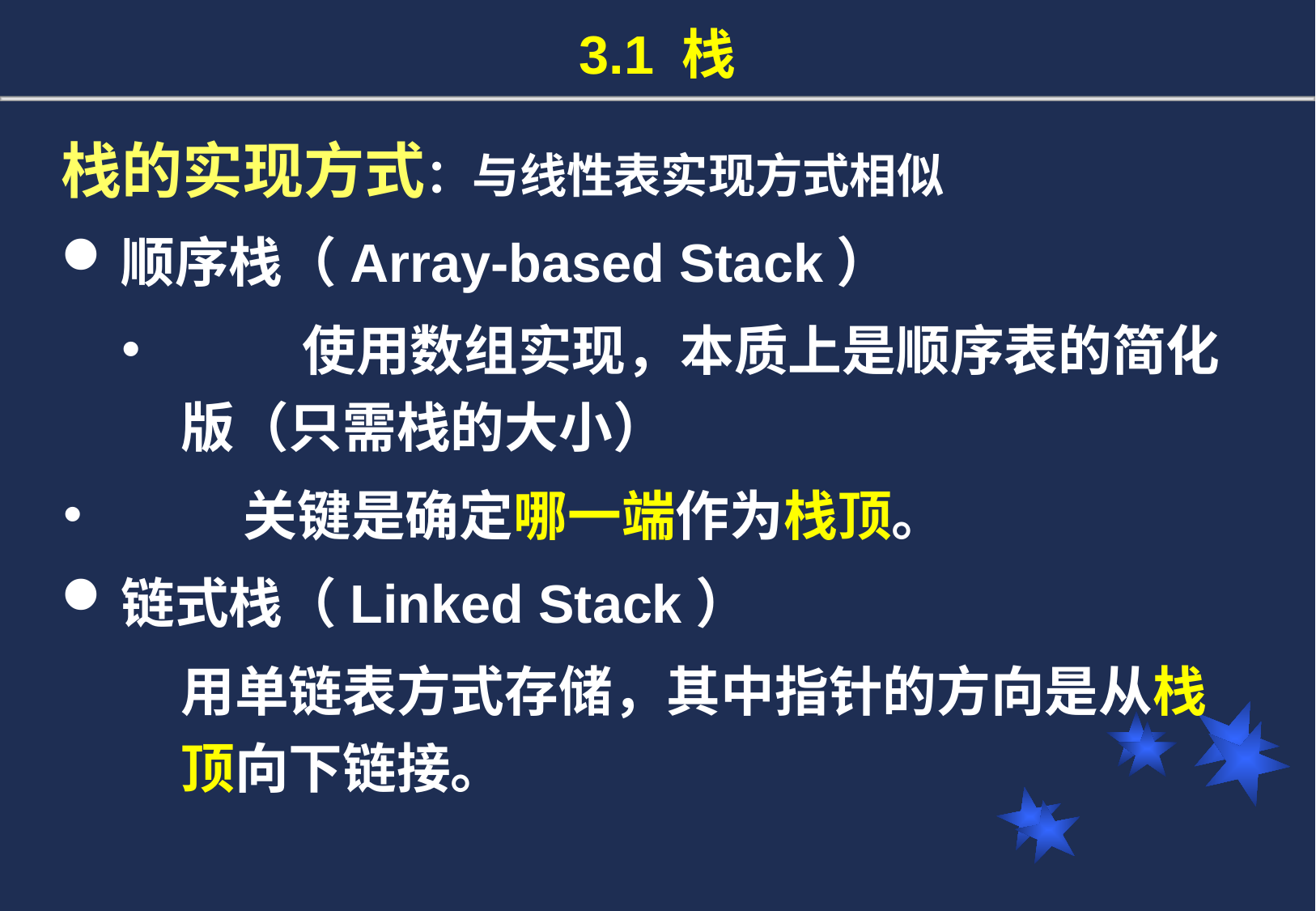

# 3.1 栈
栈的实现方式：与线性表实现方式相似
顺序栈（Array-based Stack）
	使用数组实现，本质上是顺序表的简化版（只需栈的大小）
 	关键是确定哪一端作为栈顶。
链式栈（Linked Stack）
	用单链表方式存储，其中指针的方向是从栈顶向下链接。